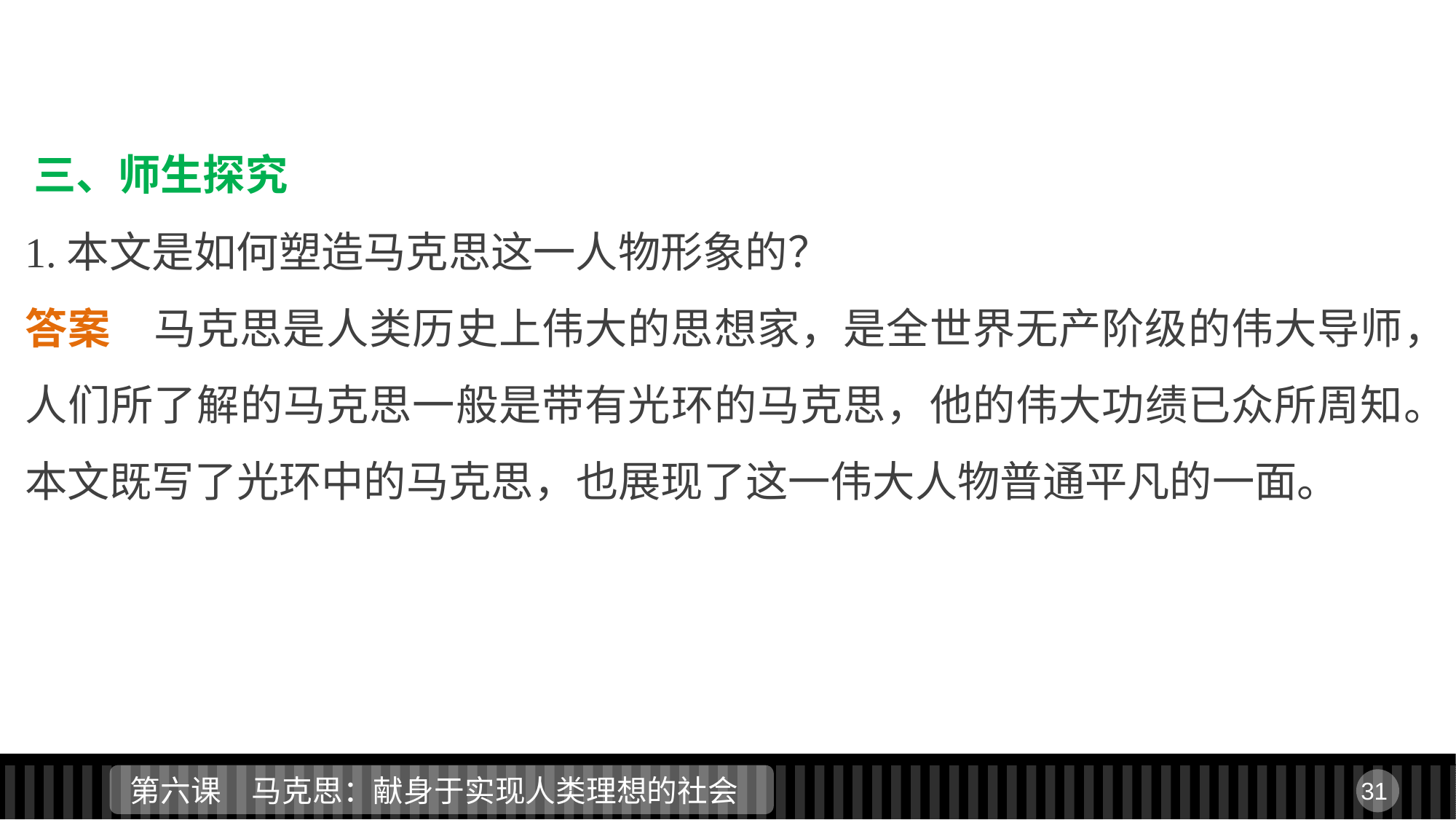

三、师生探究
1.本文是如何塑造马克思这一人物形象的？
答案　马克思是人类历史上伟大的思想家，是全世界无产阶级的伟大导师，人们所了解的马克思一般是带有光环的马克思，他的伟大功绩已众所周知。本文既写了光环中的马克思，也展现了这一伟大人物普通平凡的一面。